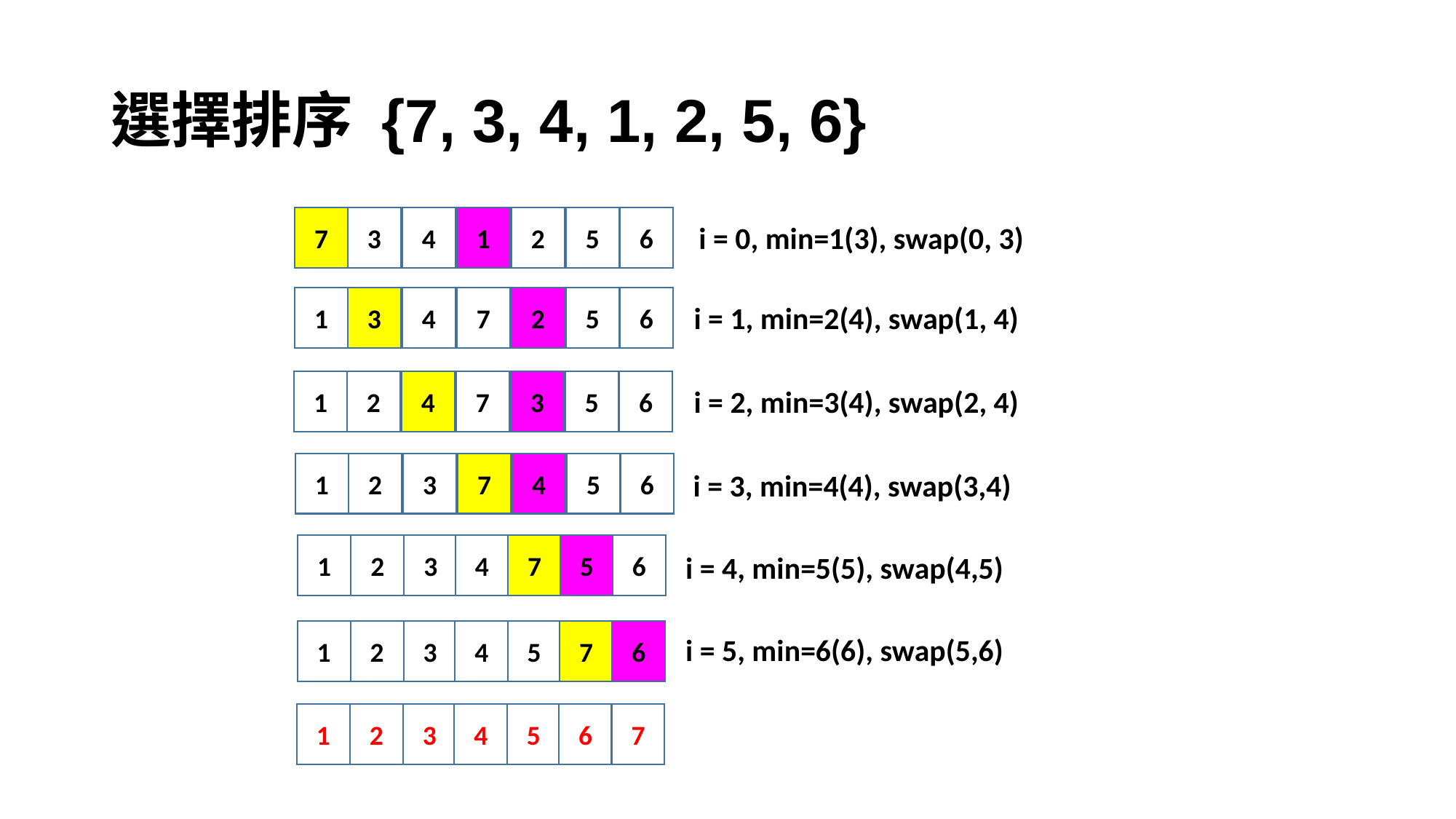

# 選擇排序 {7, 3, 4, 1, 2, 5, 6}
7
3
4
1
2
5
6
i = 0, min=1(3), swap(0, 3)
1
3
4
7
2
5
6
i = 1, min=2(4), swap(1, 4)
1
2
4
7
3
5
6
i = 2, min=3(4), swap(2, 4)
1
2
3
7
4
5
6
i = 3, min=4(4), swap(3,4)
1
2
3
4
7
5
6
i = 4, min=5(5), swap(4,5)
1
2
3
4
5
7
6
i = 5, min=6(6), swap(5,6)
1
2
3
4
5
6
7